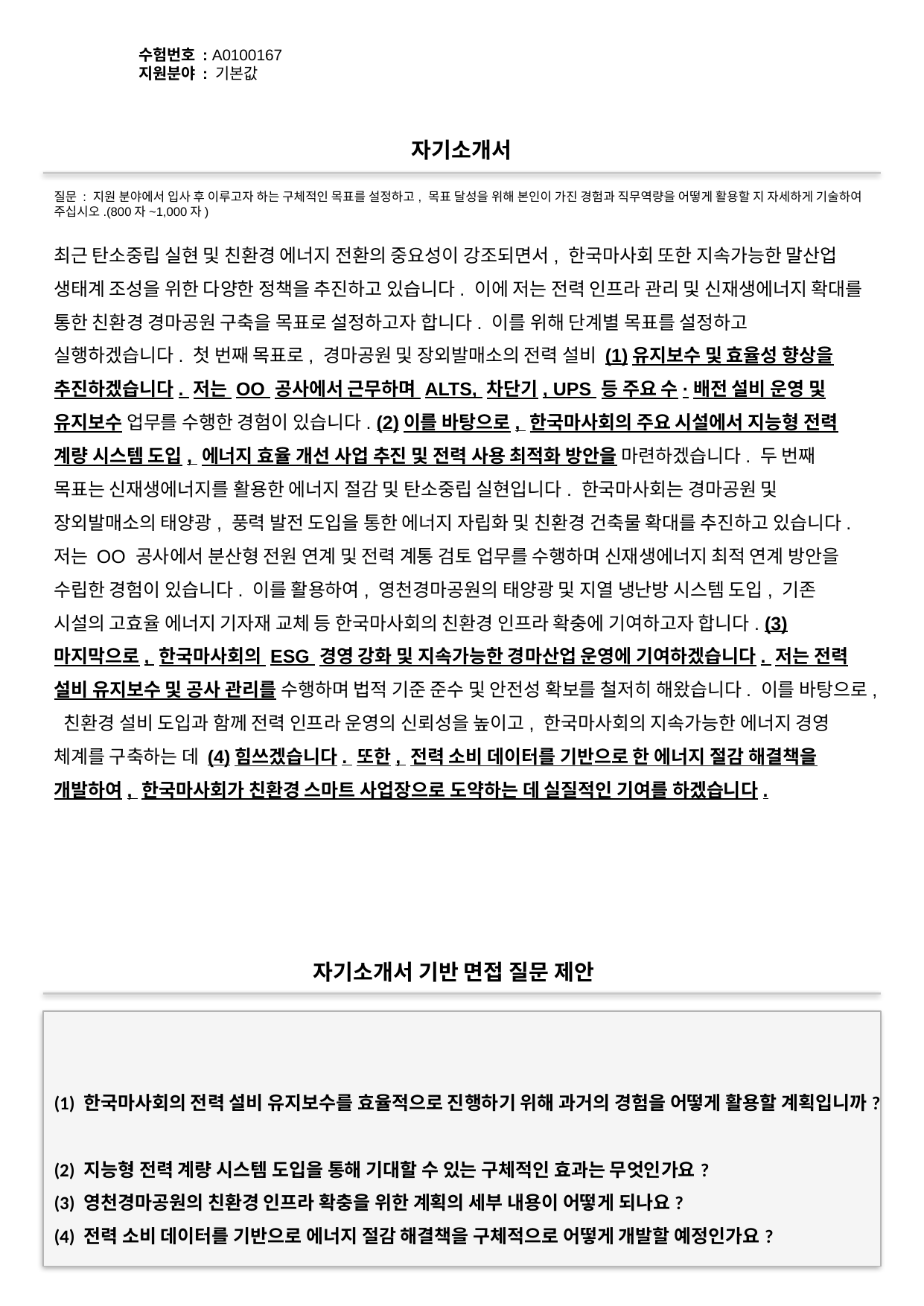

수험번호 : A0100167
지원분야 : 기본값
#

자기소개서

질문 : 지원 분야에서 입사 후 이루고자 하는 구체적인 목표를 설정하고, 목표 달성을 위해 본인이 가진 경험과 직무역량을 어떻게 활용할 지 자세하게 기술하여 주십시오.(800자~1,000자)

최근 탄소중립 실현 및 친환경 에너지 전환의 중요성이 강조되면서, 한국마사회 또한 지속가능한 말산업 생태계 조성을 위한 다양한 정책을 추진하고 있습니다. 이에 저는 전력 인프라 관리 및 신재생에너지 확대를 통한 친환경 경마공원 구축을 목표로 설정하고자 합니다. 이를 위해 단계별 목표를 설정하고 실행하겠습니다. 첫 번째 목표로, 경마공원 및 장외발매소의 전력 설비 (1)유지보수 및 효율성 향상을 추진하겠습니다. 저는 OO 공사에서 근무하며 ALTS, 차단기, UPS 등 주요 수·배전 설비 운영 및 유지보수 업무를 수행한 경험이 있습니다. (2)이를 바탕으로, 한국마사회의 주요 시설에서 지능형 전력 계량 시스템 도입, 에너지 효율 개선 사업 추진 및 전력 사용 최적화 방안을 마련하겠습니다. 두 번째 목표는 신재생에너지를 활용한 에너지 절감 및 탄소중립 실현입니다. 한국마사회는 경마공원 및 장외발매소의 태양광, 풍력 발전 도입을 통한 에너지 자립화 및 친환경 건축물 확대를 추진하고 있습니다. 저는 OO 공사에서 분산형 전원 연계 및 전력 계통 검토 업무를 수행하며 신재생에너지 최적 연계 방안을 수립한 경험이 있습니다. 이를 활용하여, 영천경마공원의 태양광 및 지열 냉난방 시스템 도입, 기존 시설의 고효율 에너지 기자재 교체 등 한국마사회의 친환경 인프라 확충에 기여하고자 합니다. (3)마지막으로, 한국마사회의 ESG 경영 강화 및 지속가능한 경마산업 운영에 기여하겠습니다. 저는 전력 설비 유지보수 및 공사 관리를 수행하며 법적 기준 준수 및 안전성 확보를 철저히 해왔습니다. 이를 바탕으로, 친환경 설비 도입과 함께 전력 인프라 운영의 신뢰성을 높이고, 한국마사회의 지속가능한 에너지 경영 체계를 구축하는 데 (4)힘쓰겠습니다. 또한, 전력 소비 데이터를 기반으로 한 에너지 절감 해결책을 개발하여, 한국마사회가 친환경 스마트 사업장으로 도약하는 데 실질적인 기여를 하겠습니다.

자기소개서 기반 면접 질문 제안

(1) 한국마사회의 전력 설비 유지보수를 효율적으로 진행하기 위해 과거의 경험을 어떻게 활용할 계획입니까?
(2) 지능형 전력 계량 시스템 도입을 통해 기대할 수 있는 구체적인 효과는 무엇인가요?
(3) 영천경마공원의 친환경 인프라 확충을 위한 계획의 세부 내용이 어떻게 되나요?
(4) 전력 소비 데이터를 기반으로 에너지 절감 해결책을 구체적으로 어떻게 개발할 예정인가요?